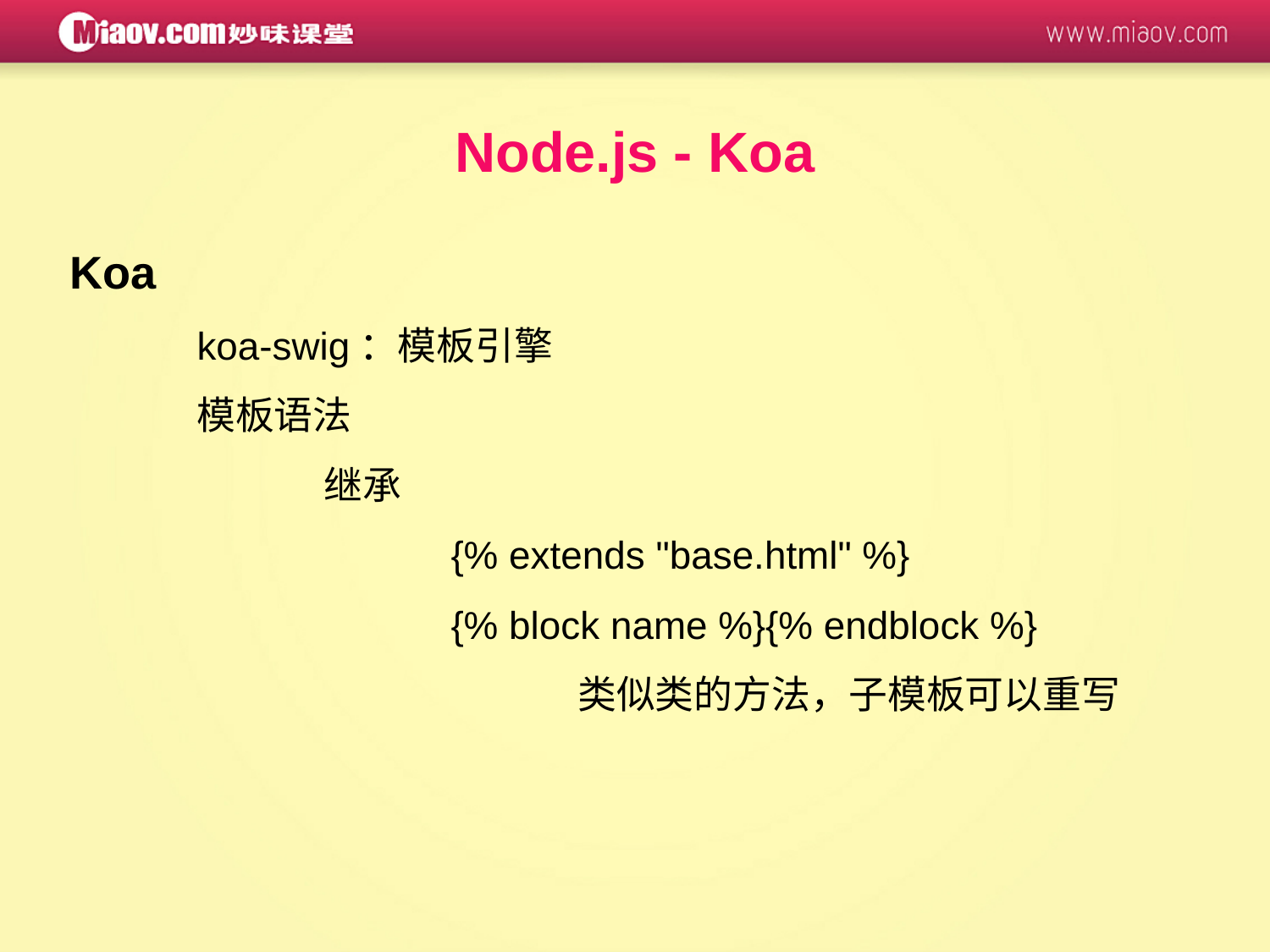

Node.js - Koa
Koa
	koa-swig：模板引擎
	模板语法
		继承
			{% extends "base.html" %}
			{% block name %}{% endblock %}
				类似类的方法，子模板可以重写